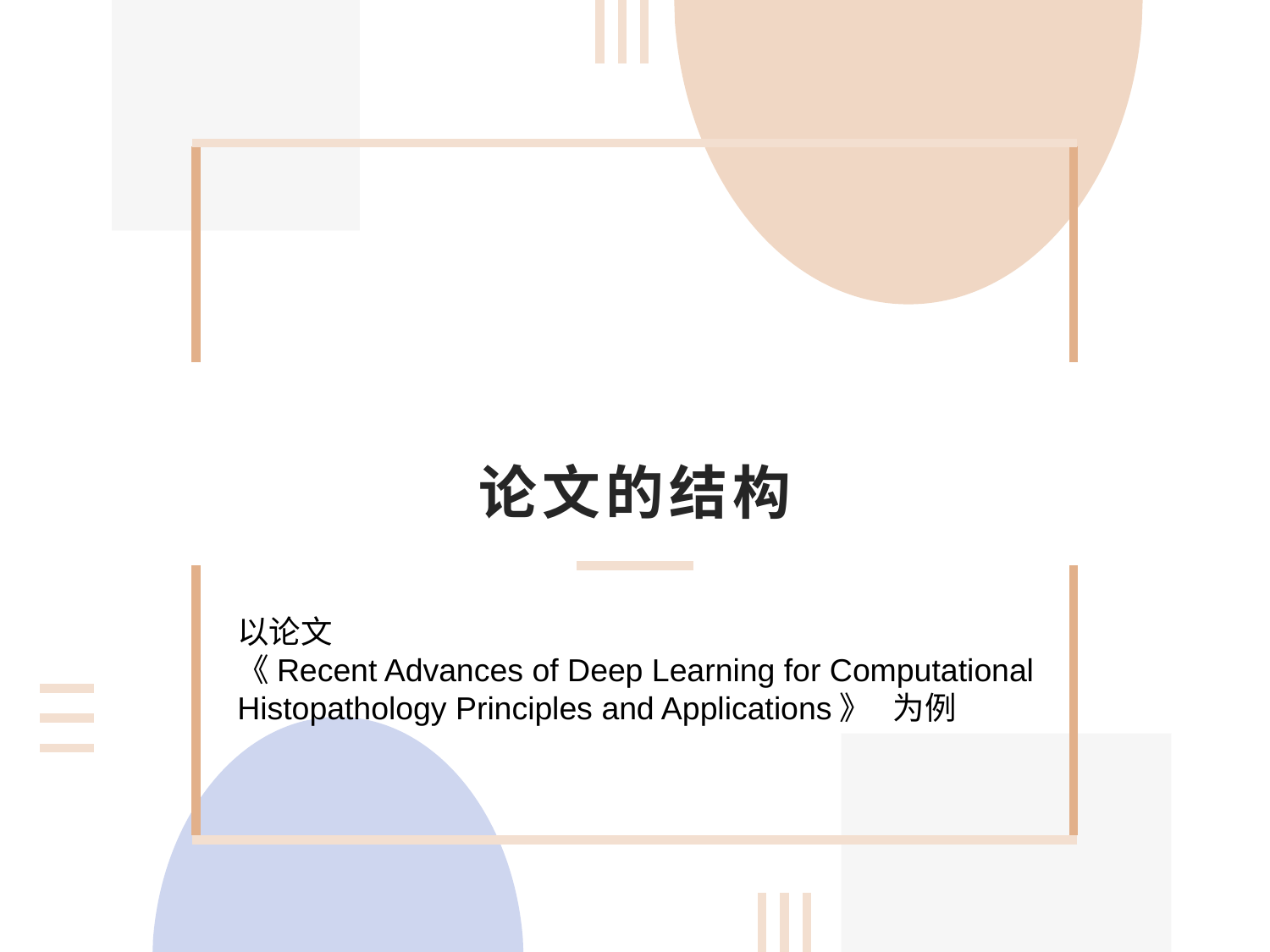

# 论文的结构
以论文
《Recent Advances of Deep Learning for Computational Histopathology Principles and Applications》   为例